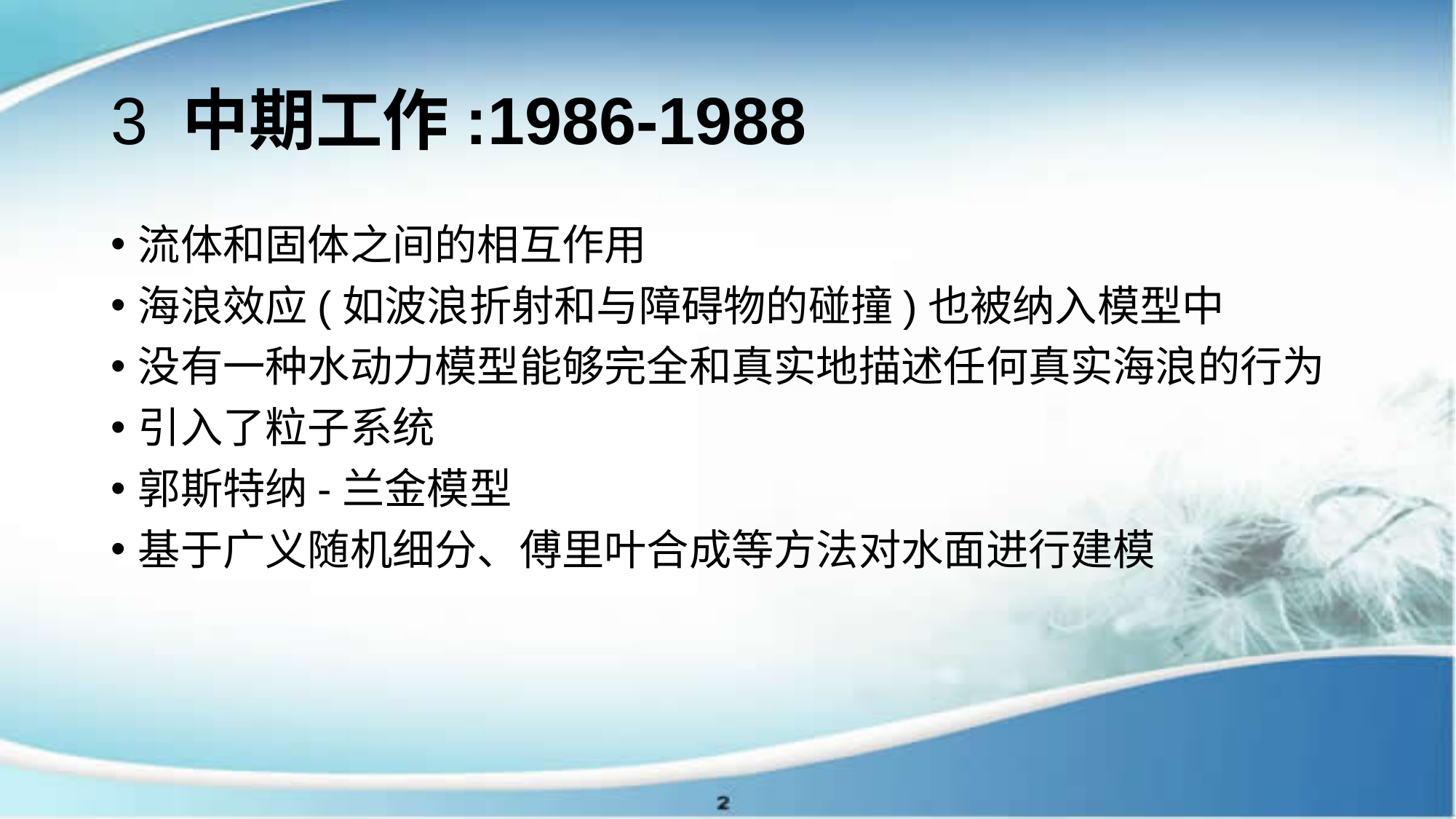

# 3 中期工作:1986-1988
流体和固体之间的相互作用
海浪效应(如波浪折射和与障碍物的碰撞)也被纳入模型中
没有一种水动力模型能够完全和真实地描述任何真实海浪的行为
引入了粒子系统
郭斯特纳-兰金模型
基于广义随机细分、傅里叶合成等方法对水面进行建模